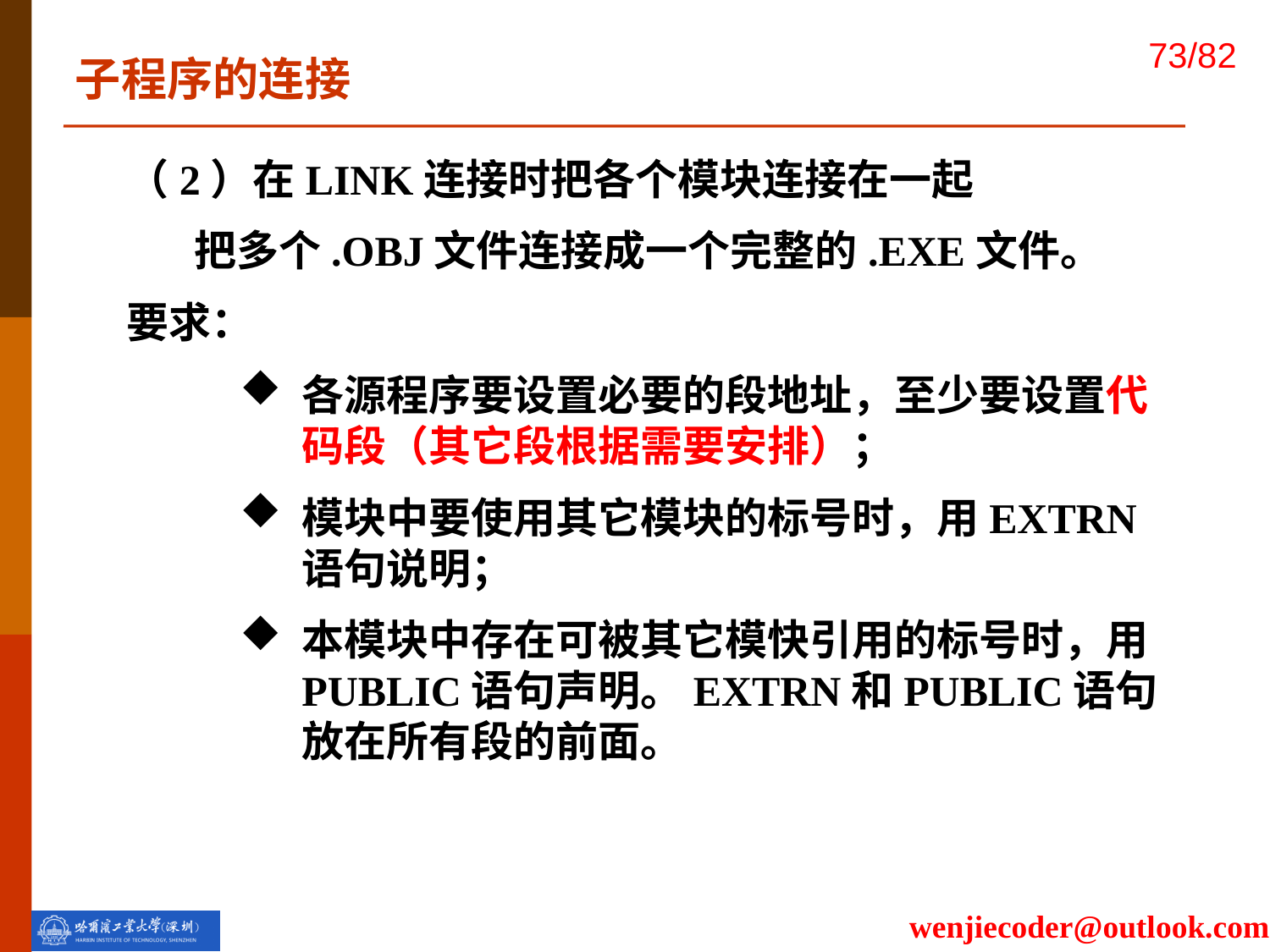

子程序的连接
（2）在LINK连接时把各个模块连接在一起
      把多个.OBJ文件连接成一个完整的.EXE文件。
要求：
各源程序要设置必要的段地址，至少要设置代码段（其它段根据需要安排）；
模块中要使用其它模块的标号时，用EXTRN语句说明；
本模块中存在可被其它模快引用的标号时，用PUBLIC语句声明。EXTRN和PUBLIC语句放在所有段的前面。